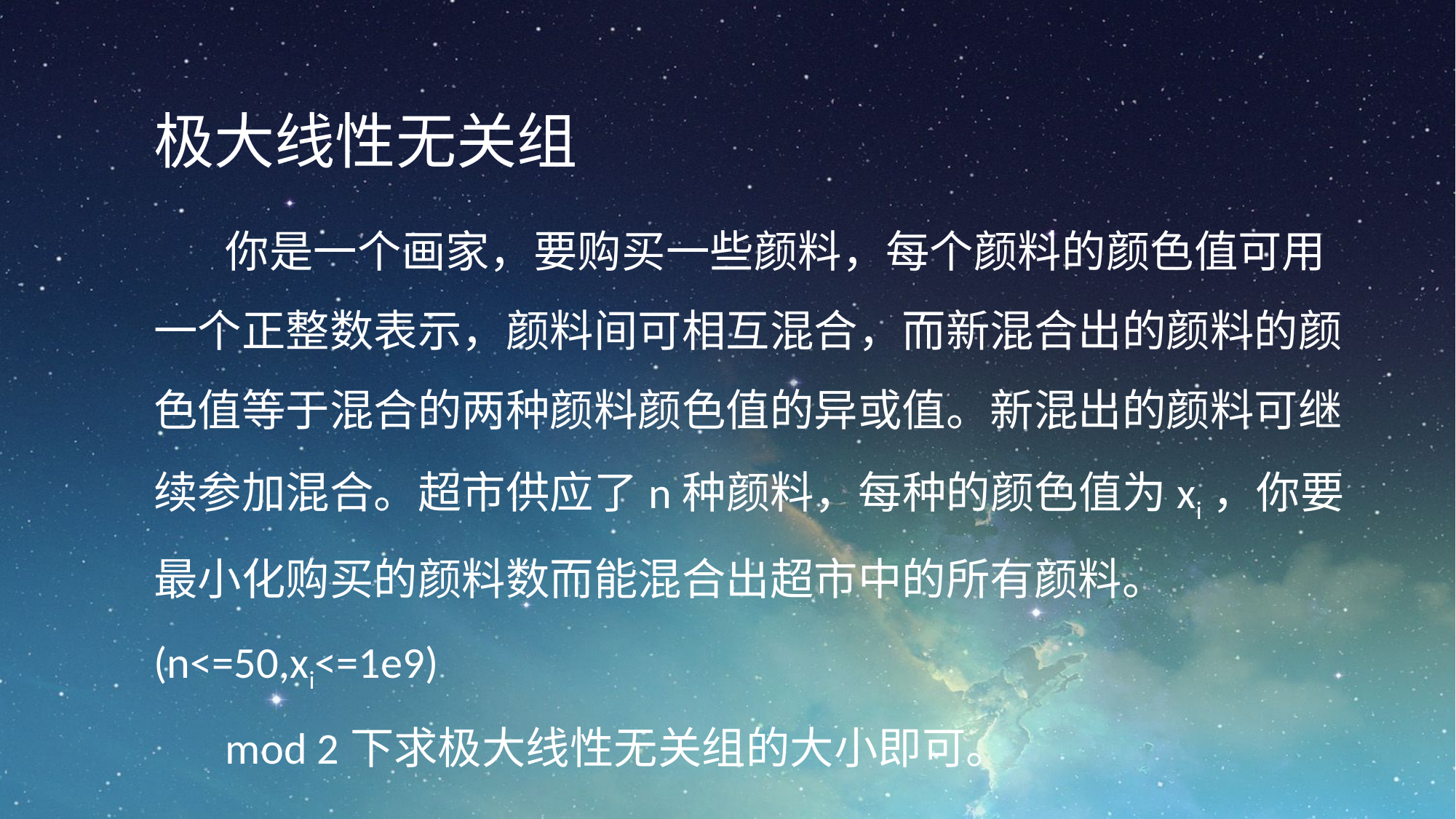

极大线性无关组
你是一个画家，要购买一些颜料，每个颜料的颜色值可用一个正整数表示，颜料间可相互混合，而新混合出的颜料的颜色值等于混合的两种颜料颜色值的异或值。新混出的颜料可继续参加混合。超市供应了n种颜料，每种的颜色值为xi，你要最小化购买的颜料数而能混合出超市中的所有颜料。(n<=50,xi<=1e9)
mod 2下求极大线性无关组的大小即可。